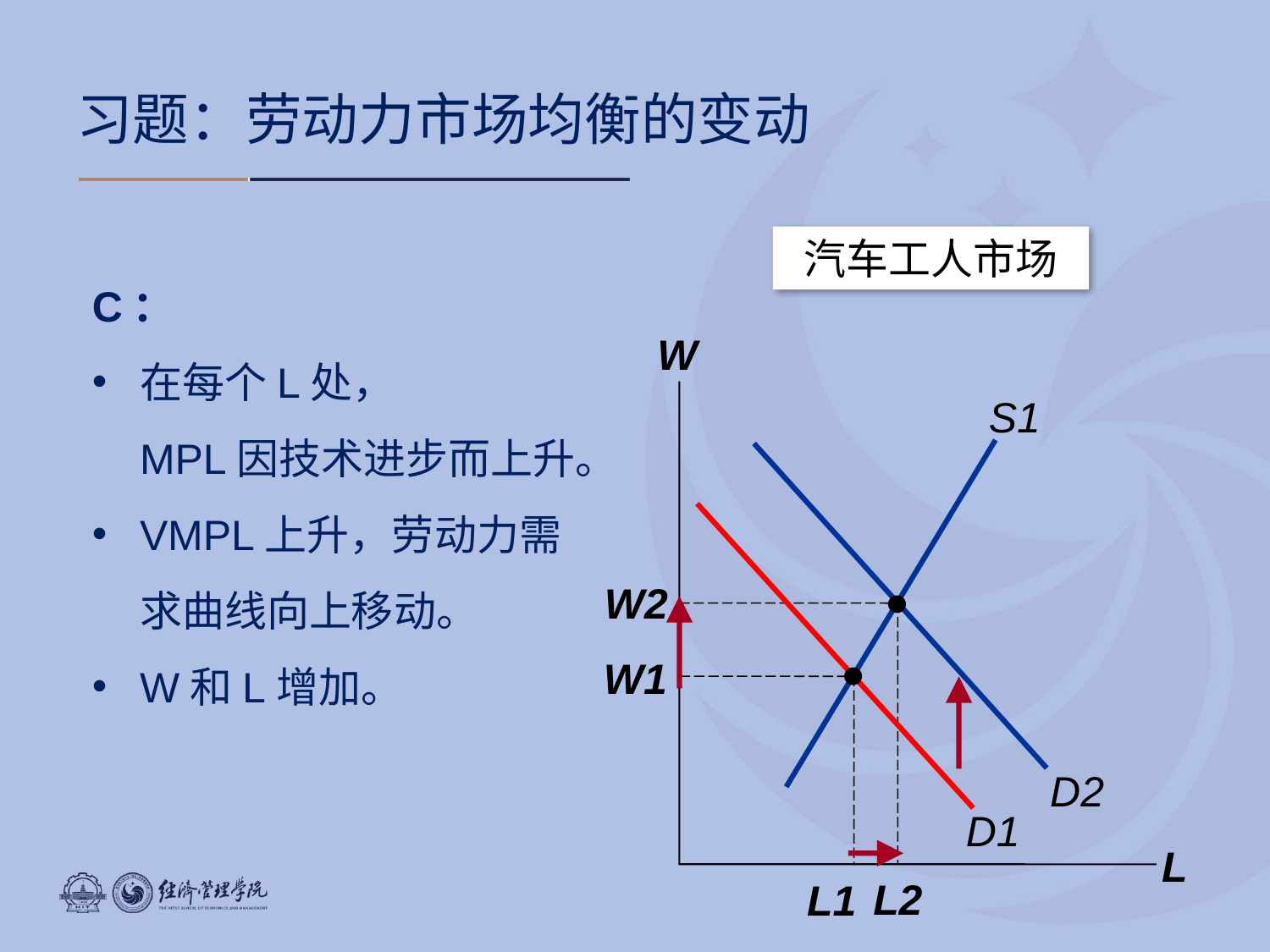

# 习题：劳动力市场均衡的变动
汽车工人市场
W

L
S1

D2

W2

L2
W1

L1
C：
在每个L处，
MPL因技术进步而上升。
VMPL上升，劳动力需求曲线向上移动。
W和L增加。

D1